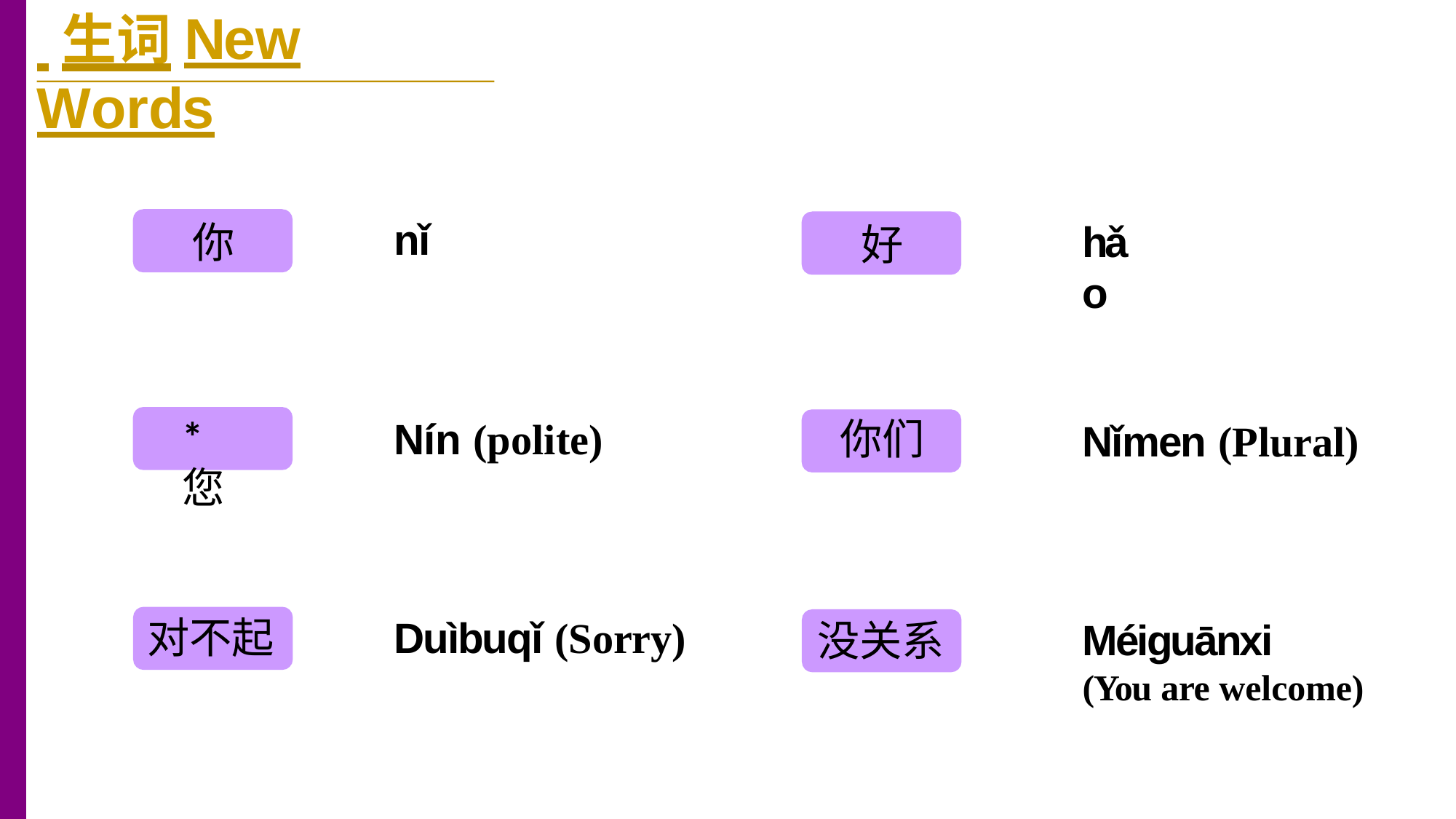

# 生词New Words

nǐ

hǎo
你
好

*您

你们
Nín (polite)
Nǐmen (Plural)

Duìbuqǐ (Sorry)
对不起
Méiɡuānxi
(You are welcome)
没关系